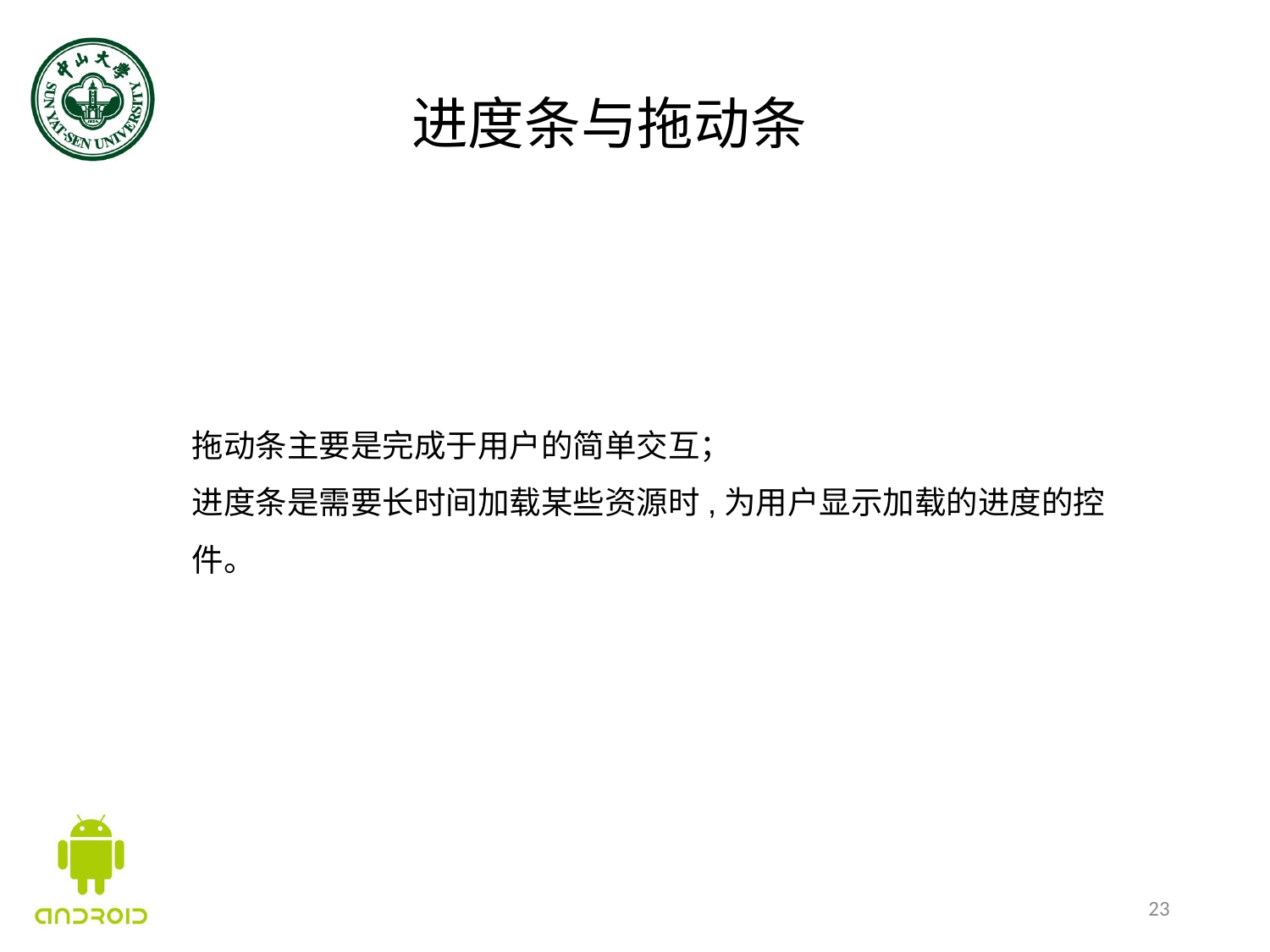

进度条与拖动条

拖动条主要是完成于用户的简单交互；
进度条是需要长时间加载某些资源时,为用户显示加载的进度的控件。
23